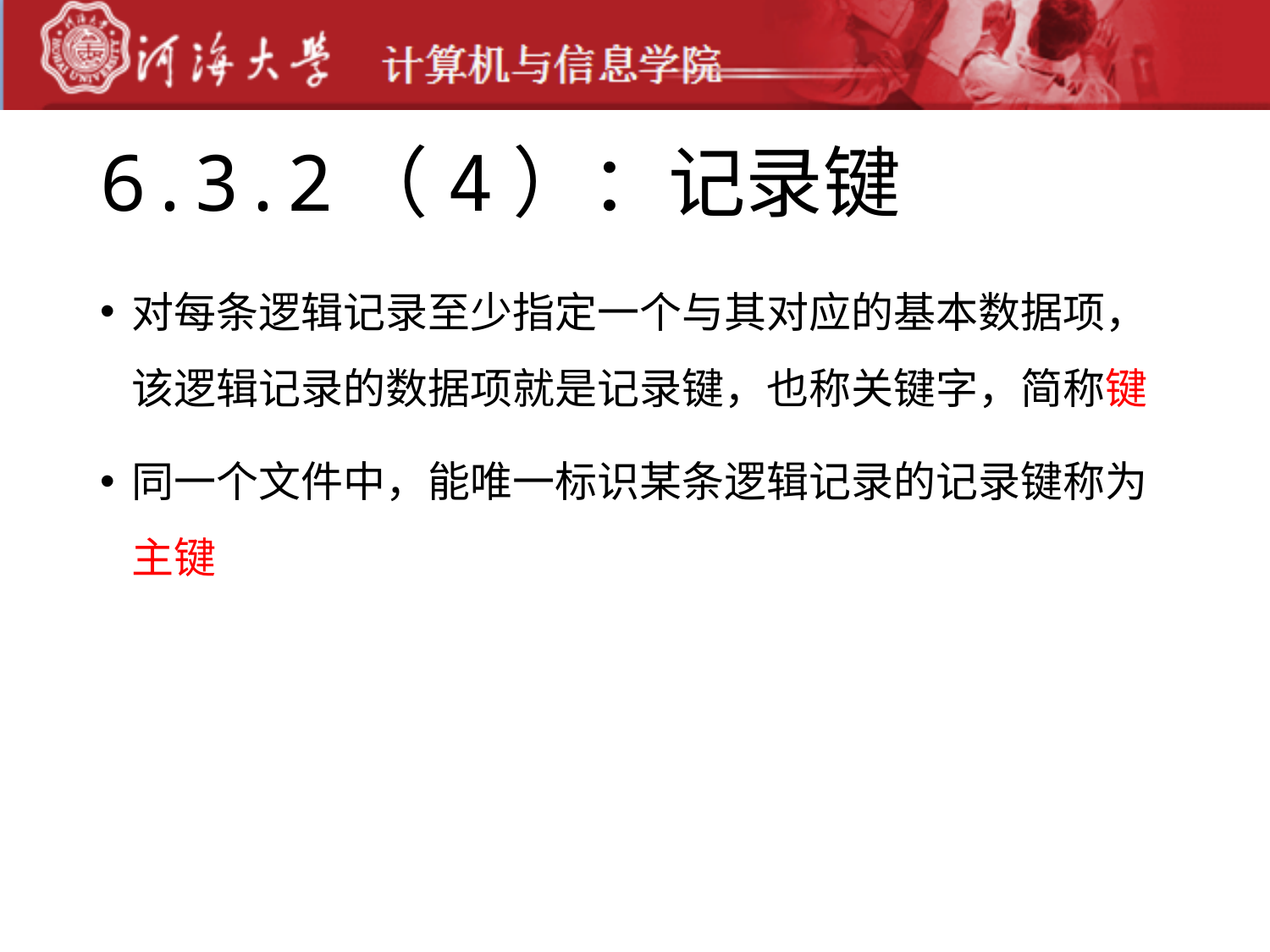

# 6.3.2（4）：记录键
对每条逻辑记录至少指定一个与其对应的基本数据项，该逻辑记录的数据项就是记录键，也称关键字，简称键
同一个文件中，能唯一标识某条逻辑记录的记录键称为主键